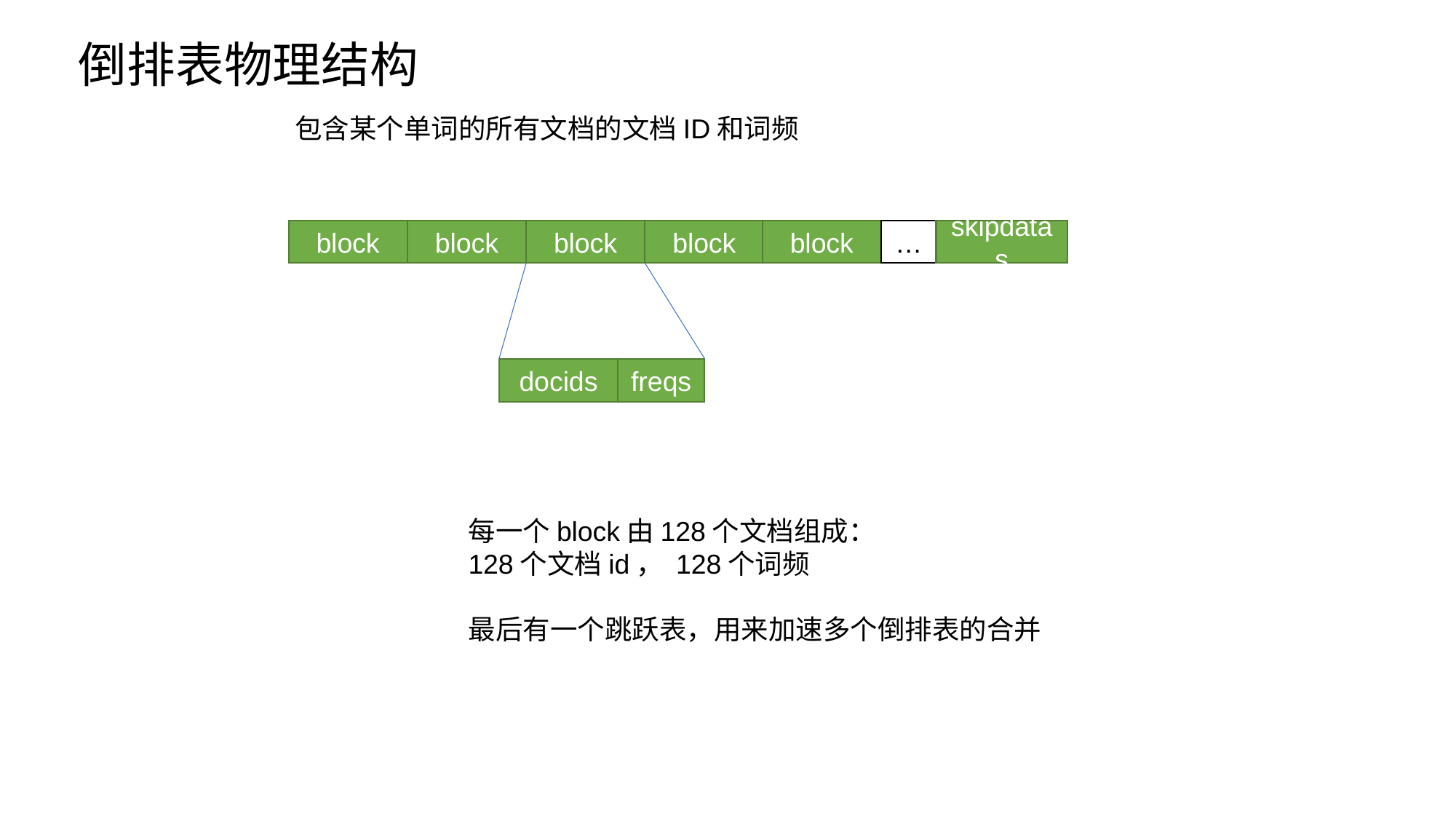

倒排表物理结构
包含某个单词的所有文档的文档ID和词频
block
block
block
block
block
…
skipdatas
docids
freqs
每一个block由128个文档组成：
128个文档id， 128个词频

最后有一个跳跃表，用来加速多个倒排表的合并